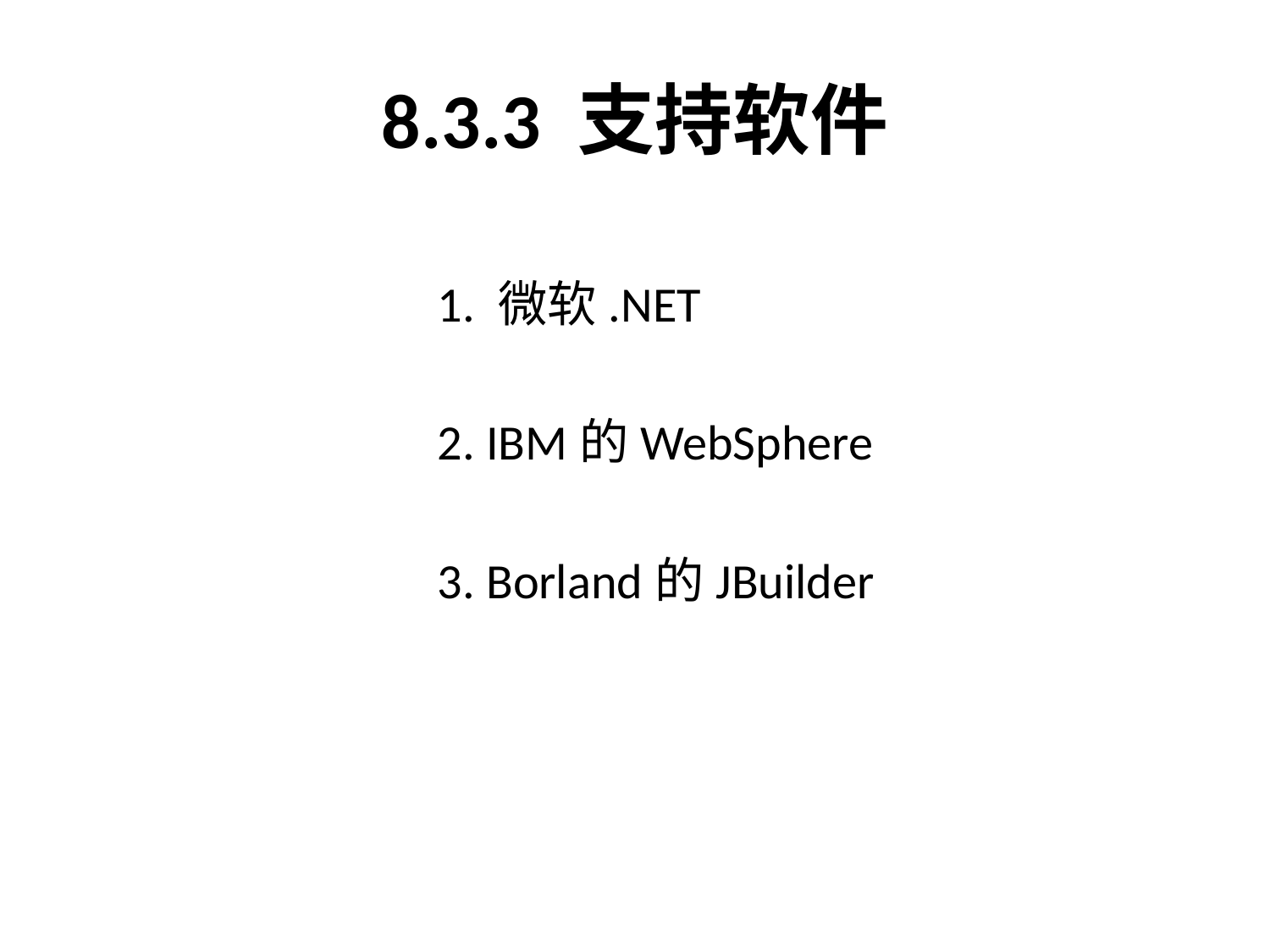

# 8.3.3 支持软件
1. 微软.NET

2. IBM的WebSphere

3. Borland的JBuilder